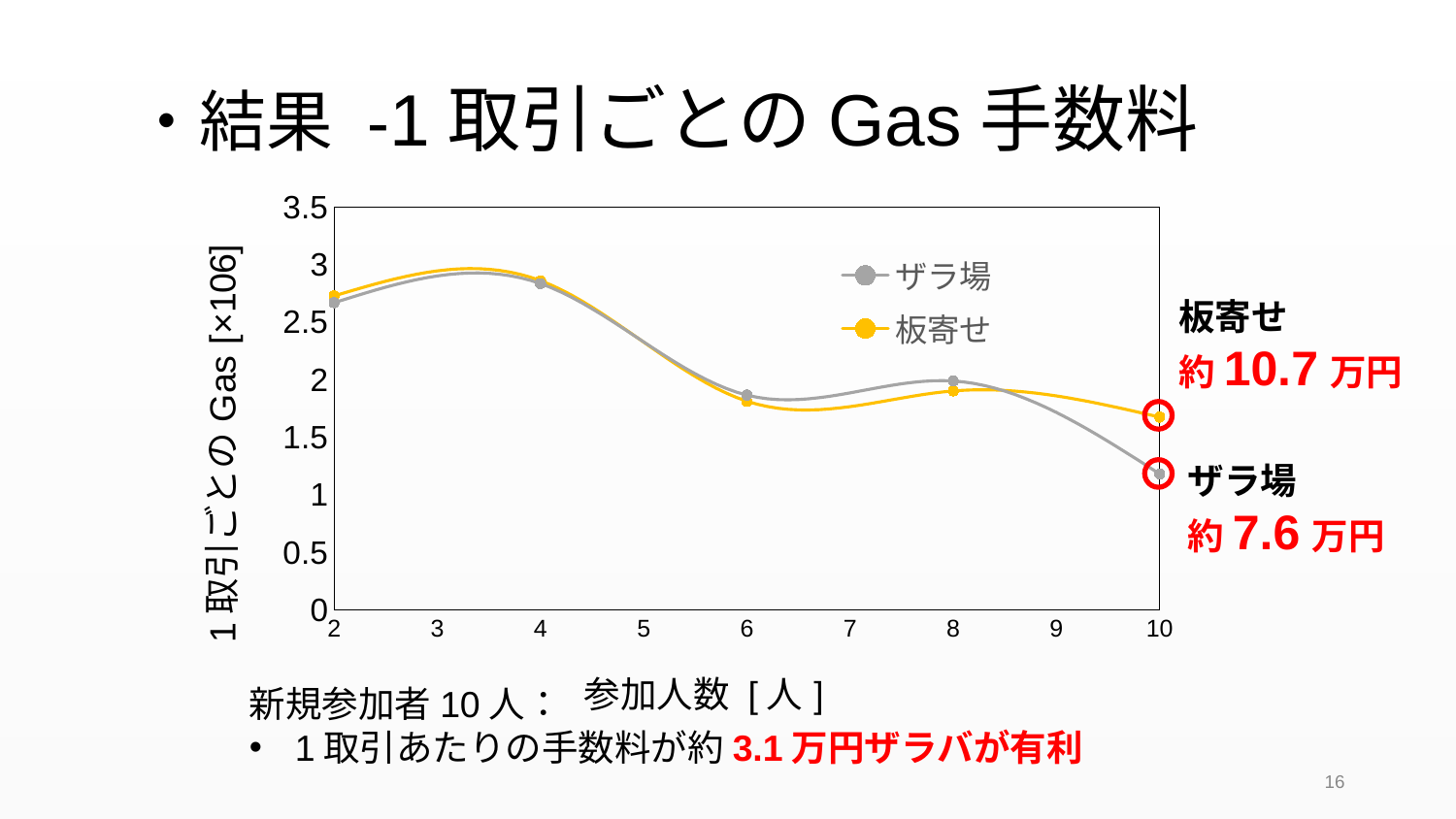

# ・結果 -1取引ごとのGas手数料

### Chart

| Category | ザラ場 | 板寄せ |
|---|---|---|
板寄せ
約10.7万円

ザラ場
約7.6万円

新規参加者10人：
1取引あたりの手数料が約3.1万円ザラバが有利
16